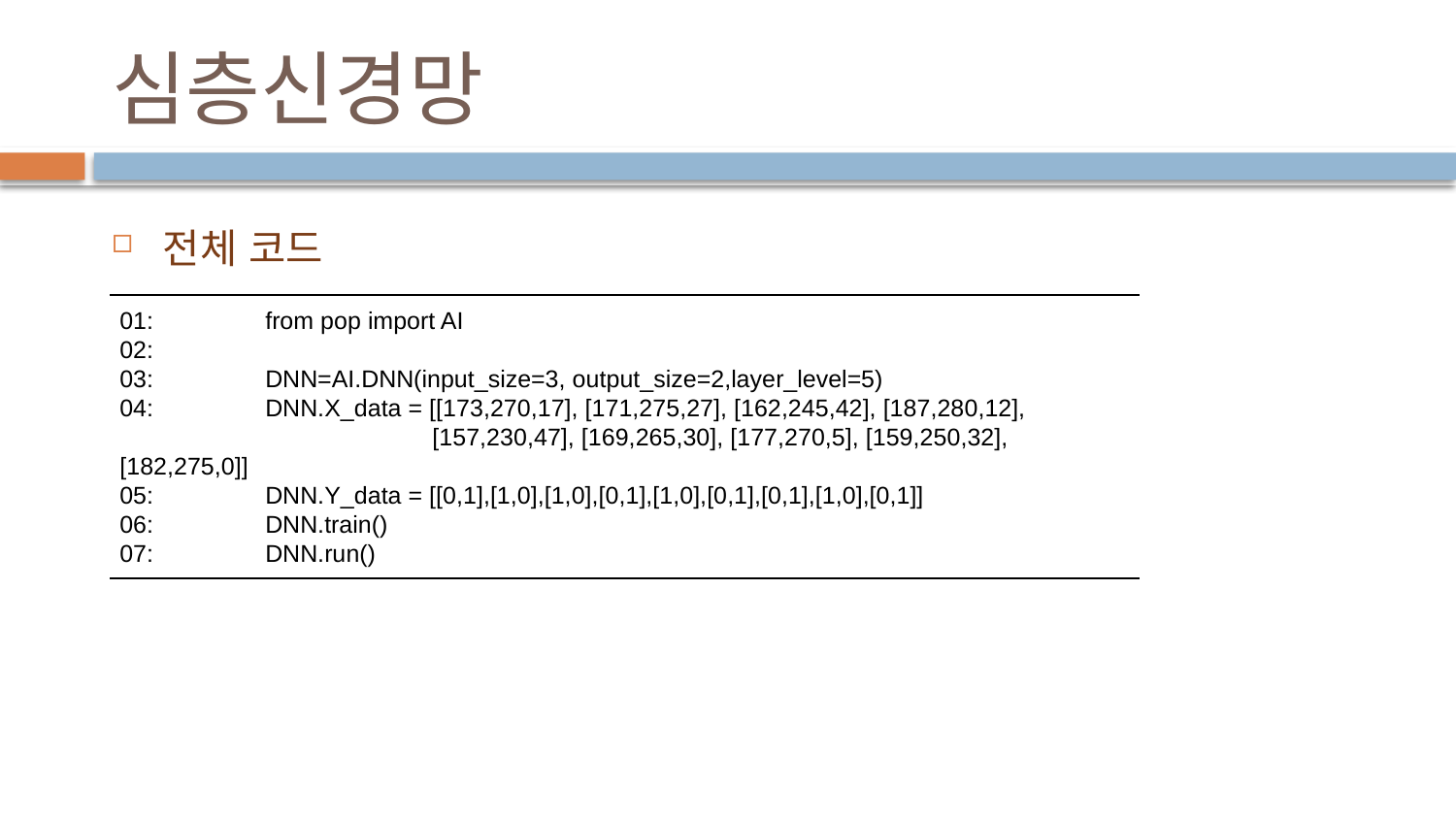

# 심층신경망
전체 코드
| 01: from pop import AI 02: 03: DNN=AI.DNN(input\_size=3, output\_size=2,layer\_level=5) 04: DNN.X\_data = [[173,270,17], [171,275,27], [162,245,42], [187,280,12], [157,230,47], [169,265,30], [177,270,5], [159,250,32], [182,275,0]] 05: DNN.Y\_data = [[0,1],[1,0],[1,0],[0,1],[1,0],[0,1],[0,1],[1,0],[0,1]] 06: DNN.train() 07: DNN.run() |
| --- |